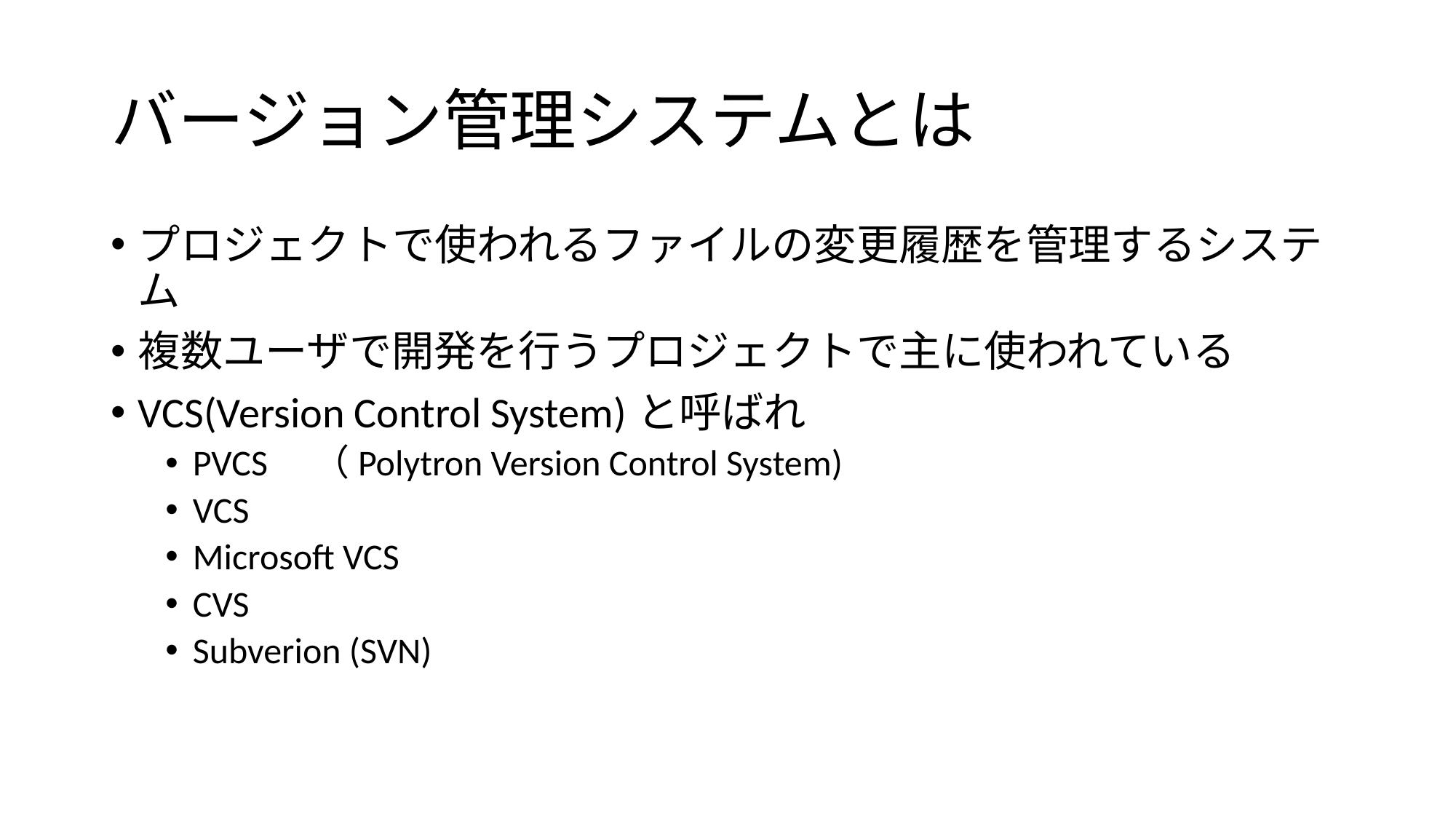

# バージョン管理システムとは
プロジェクトで使われるファイルの変更履歴を管理するシステム
複数ユーザで開発を行うプロジェクトで主に使われている
VCS(Version Control System)と呼ばれ
PVCS　（Polytron Version Control System)
VCS
Microsoft VCS
CVS
Subverion (SVN)